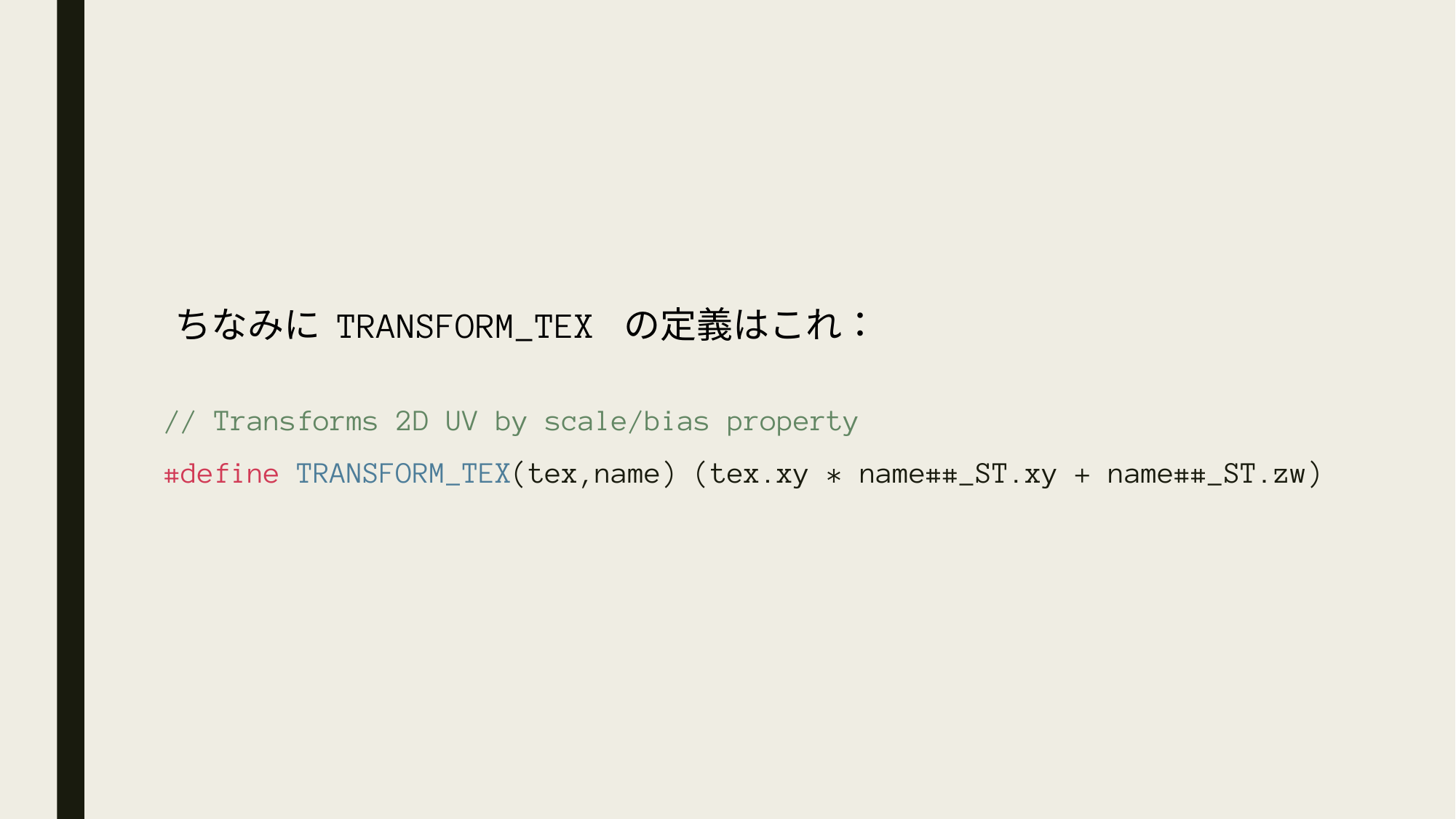

ちなみに TRANSFORM_TEX の定義はこれ：
// Transforms 2D UV by scale/bias property
#define TRANSFORM_TEX(tex,name) (tex.xy * name##_ST.xy + name##_ST.zw)